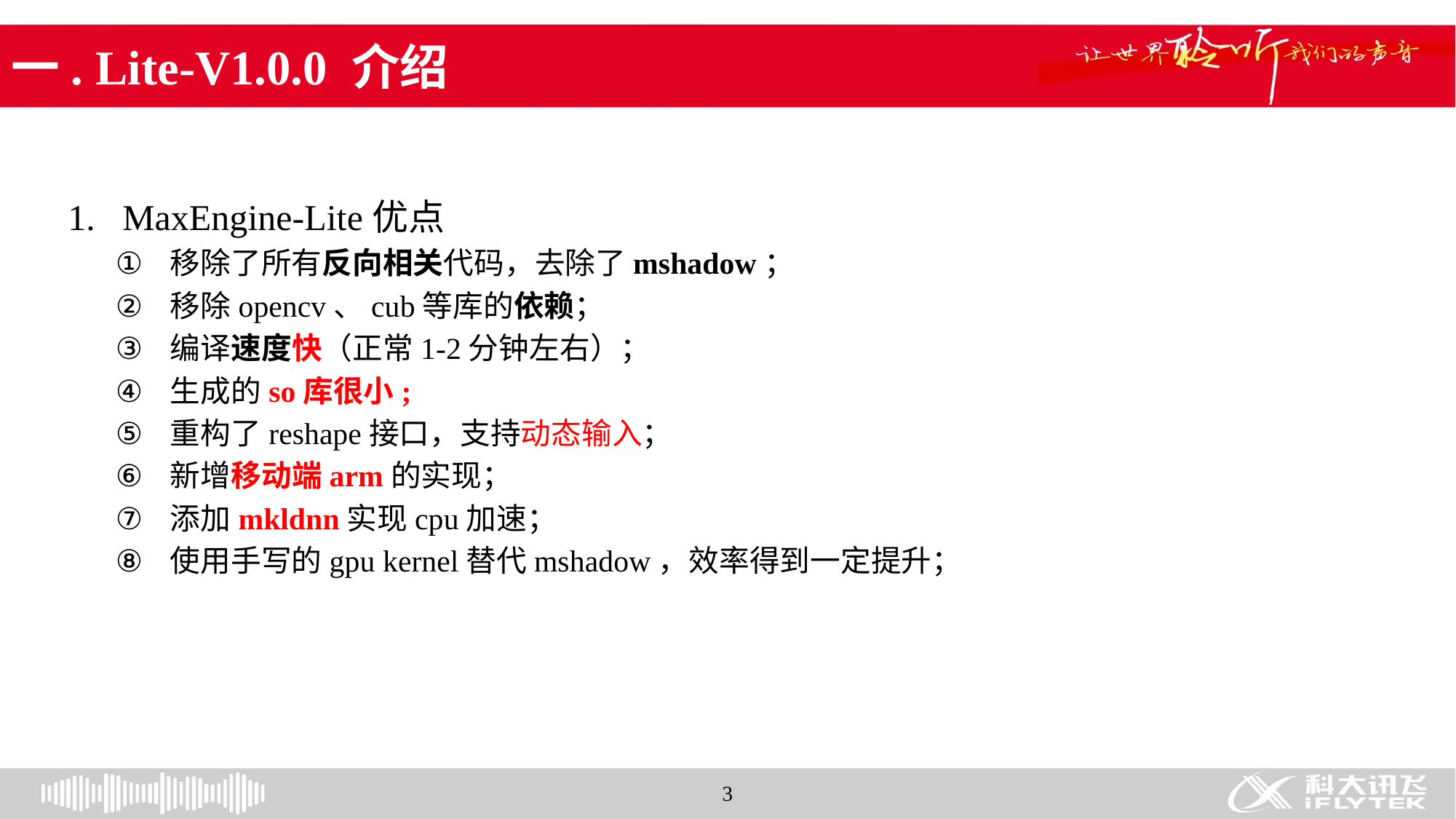

# 一. Lite-V1.0.0 介绍
MaxEngine-Lite优点
移除了所有反向相关代码，去除了mshadow；
移除opencv、cub等库的依赖；
编译速度快（正常1-2分钟左右）；
生成的so库很小;
重构了reshape接口，支持动态输入；
新增移动端arm的实现；
添加mkldnn实现cpu加速；
使用手写的gpu kernel替代mshadow，效率得到一定提升；
3